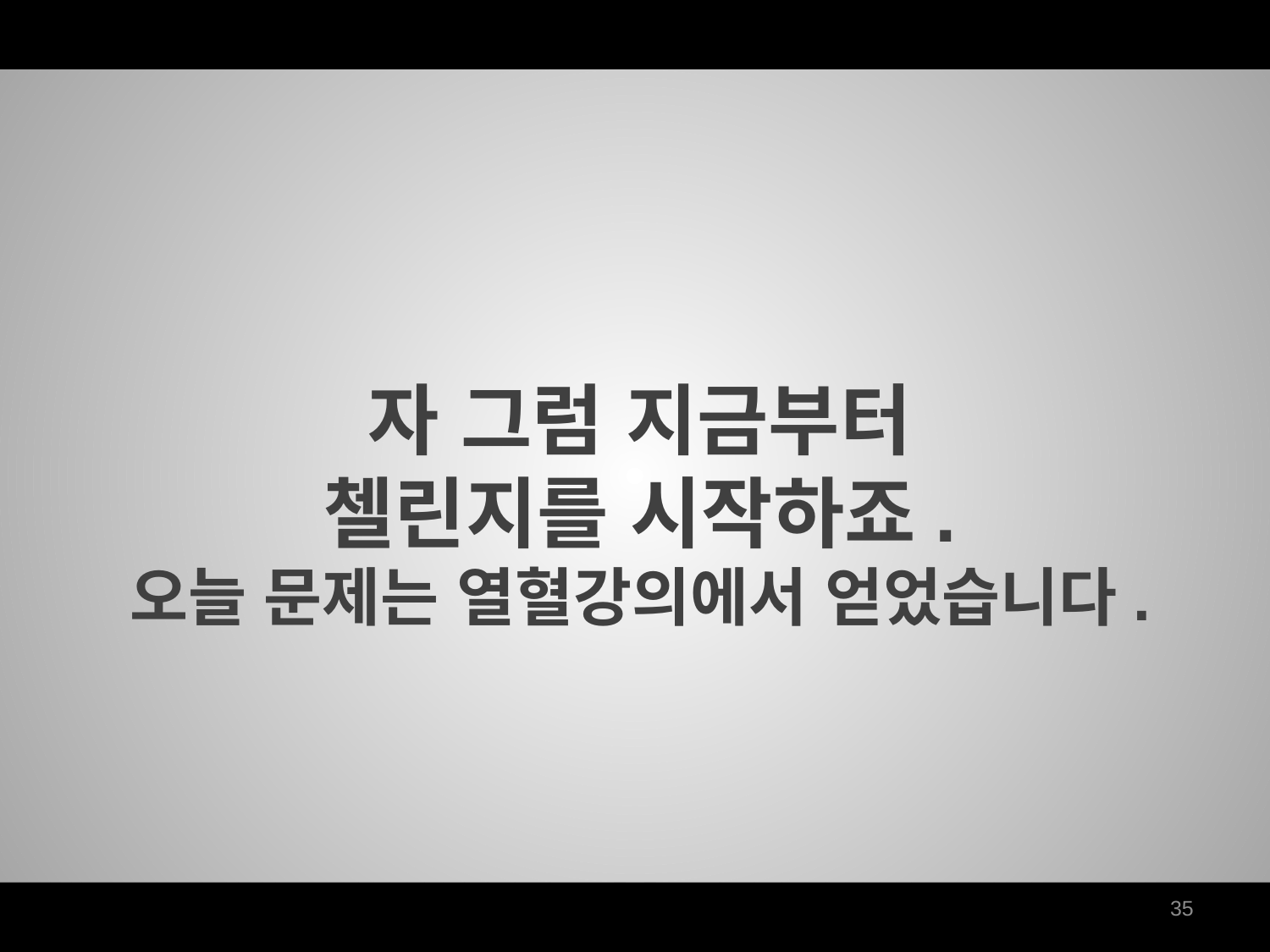

자 그럼 지금부터
첼린지를 시작하죠.
오늘 문제는 열혈강의에서 얻었습니다.
35